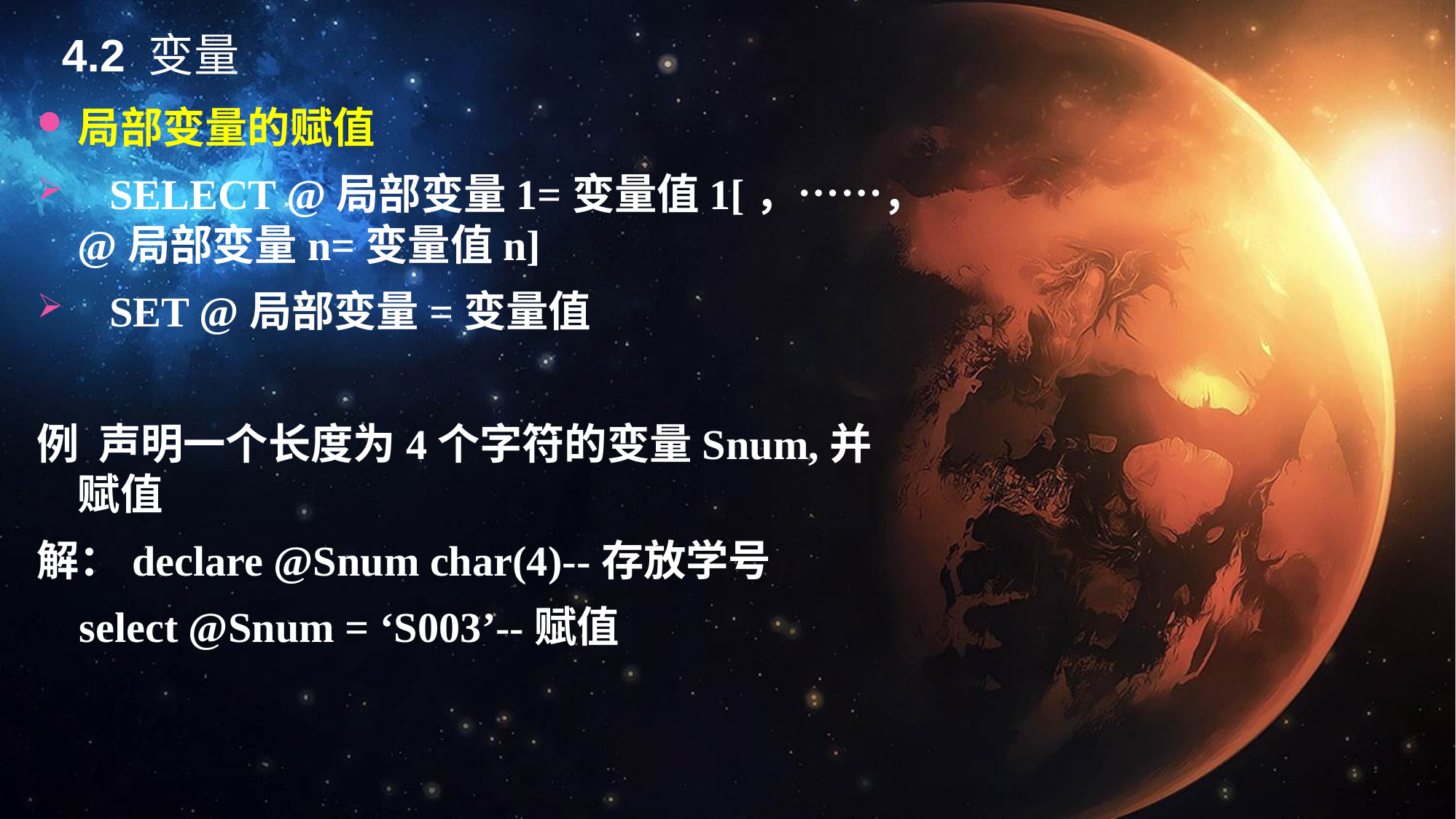

4.2 变量
局部变量的赋值
   SELECT @局部变量1=变量值1[，……，@局部变量n=变量值n]
   SET @局部变量=变量值

例  声明一个长度为4个字符的变量Snum,并赋值
解：declare @Snum char(4)--存放学号
    select @Snum = ‘S003’--赋值